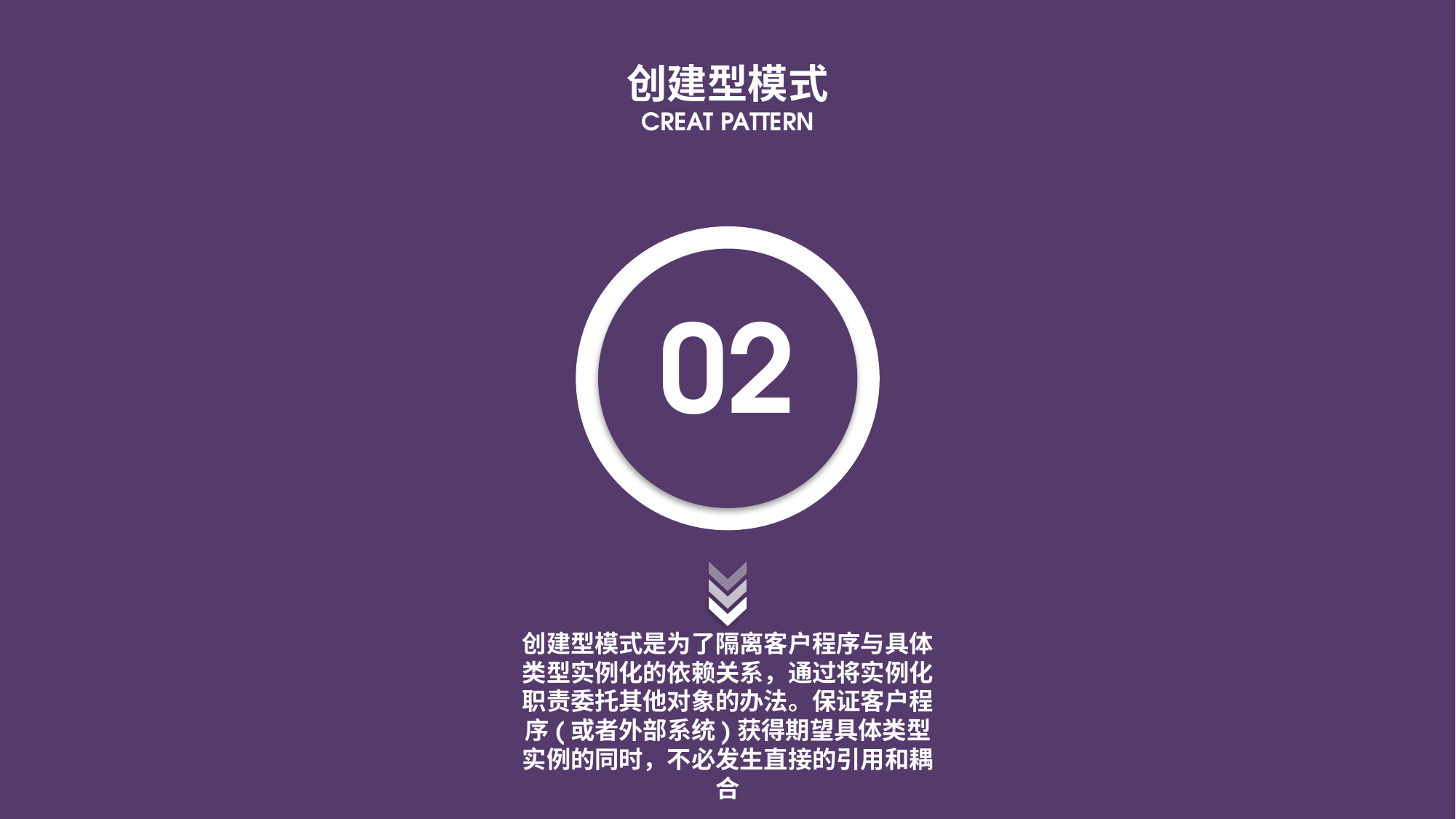

创建型模式
CREAT PATTERN

02

创建型模式是为了隔离客户程序与具体类型实例化的依赖关系，通过将实例化职责委托其他对象的办法。保证客户程序(或者外部系统)获得期望具体类型实例的同时，不必发生直接的引用和耦合